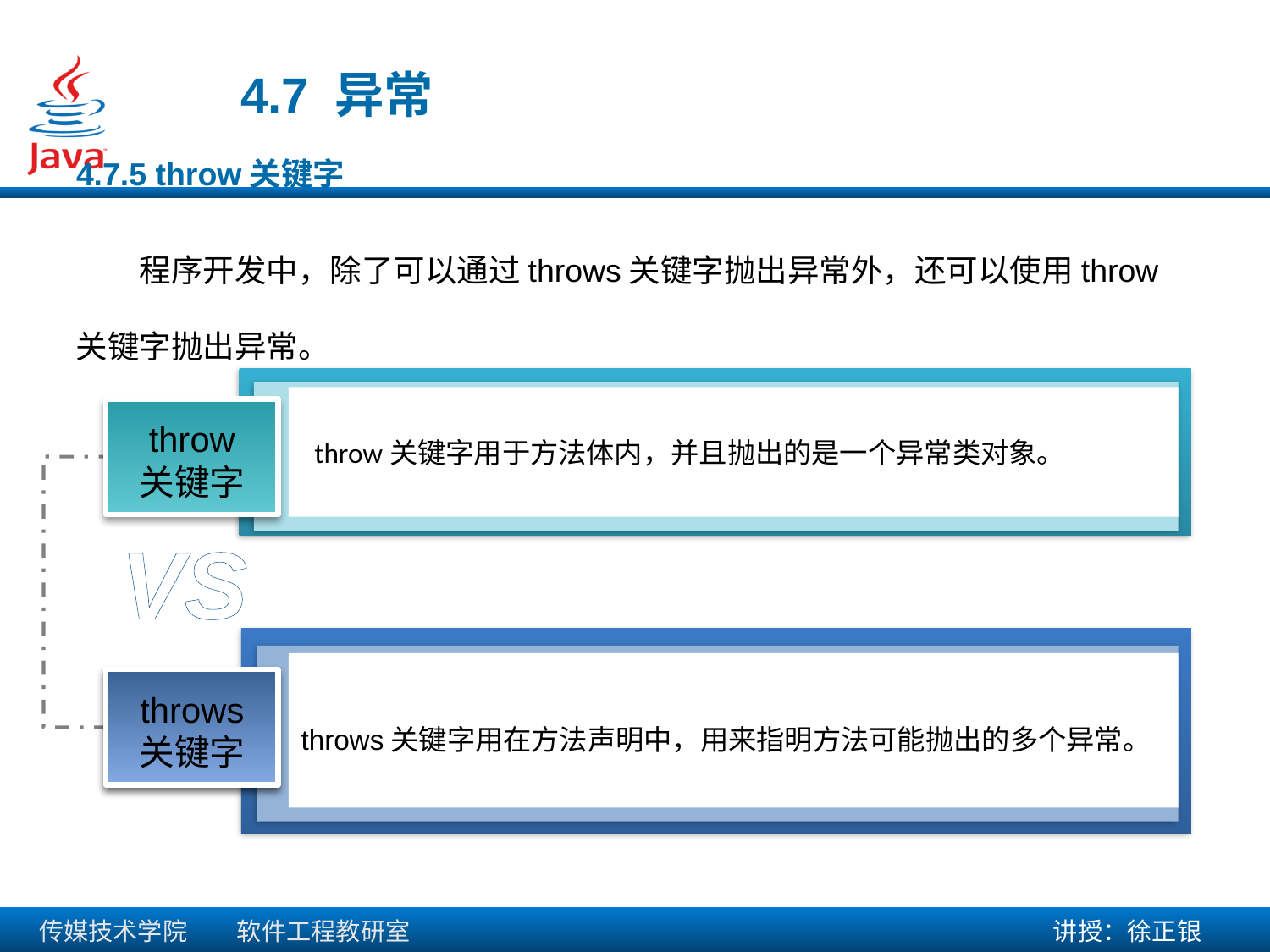

4.7 异常
4.7.5 throw关键字
程序开发中，除了可以通过throws关键字抛出异常外，还可以使用throw关键字抛出异常。

throw
关键字
throw关键字用于方法体内，并且抛出的是一个异常类对象。

VS

throws关键字用在方法声明中，用来指明方法可能抛出的多个异常。

throws
关键字